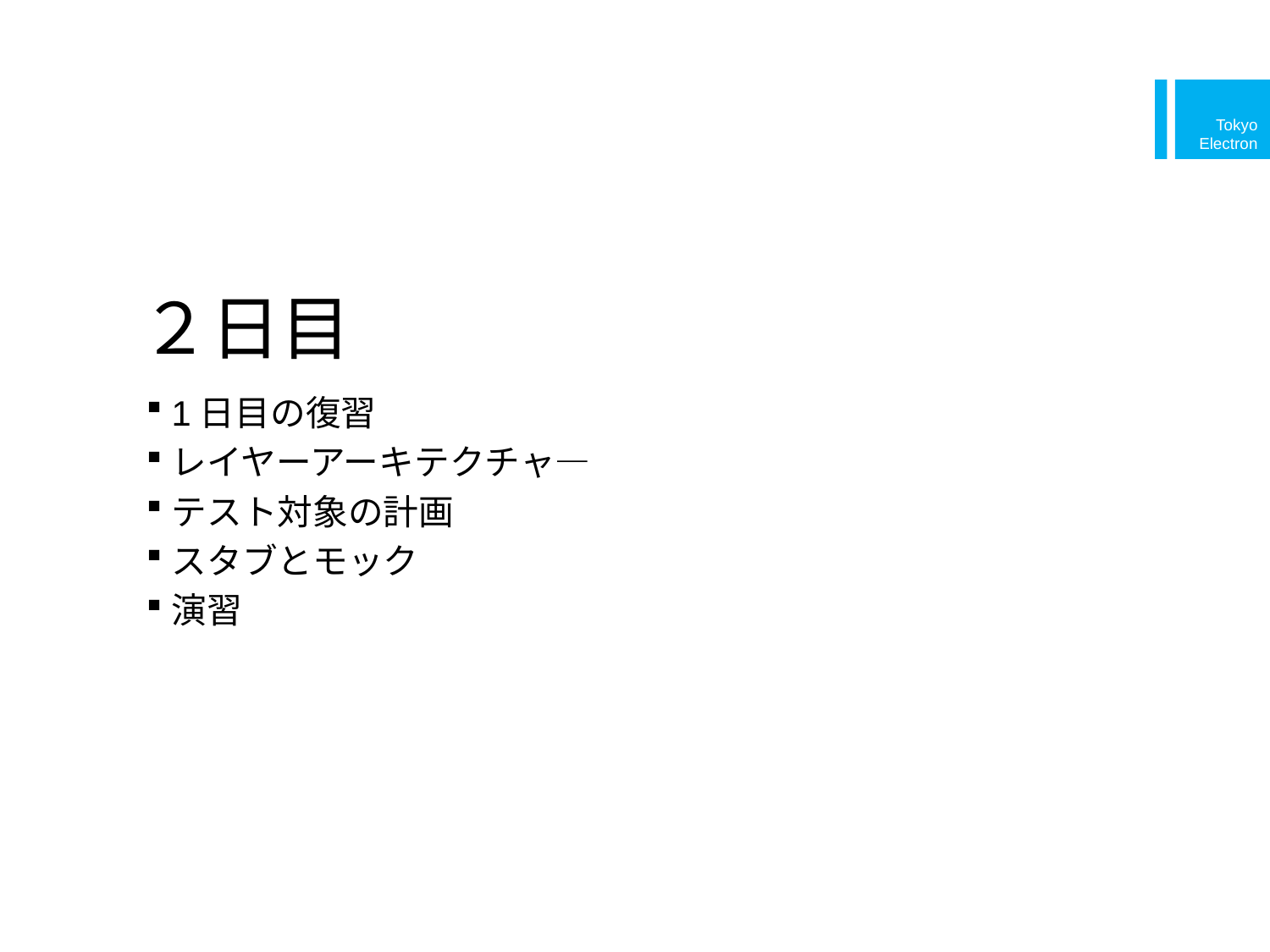

# ２日目
1日目の復習
レイヤーアーキテクチャ―
テスト対象の計画
スタブとモック
演習